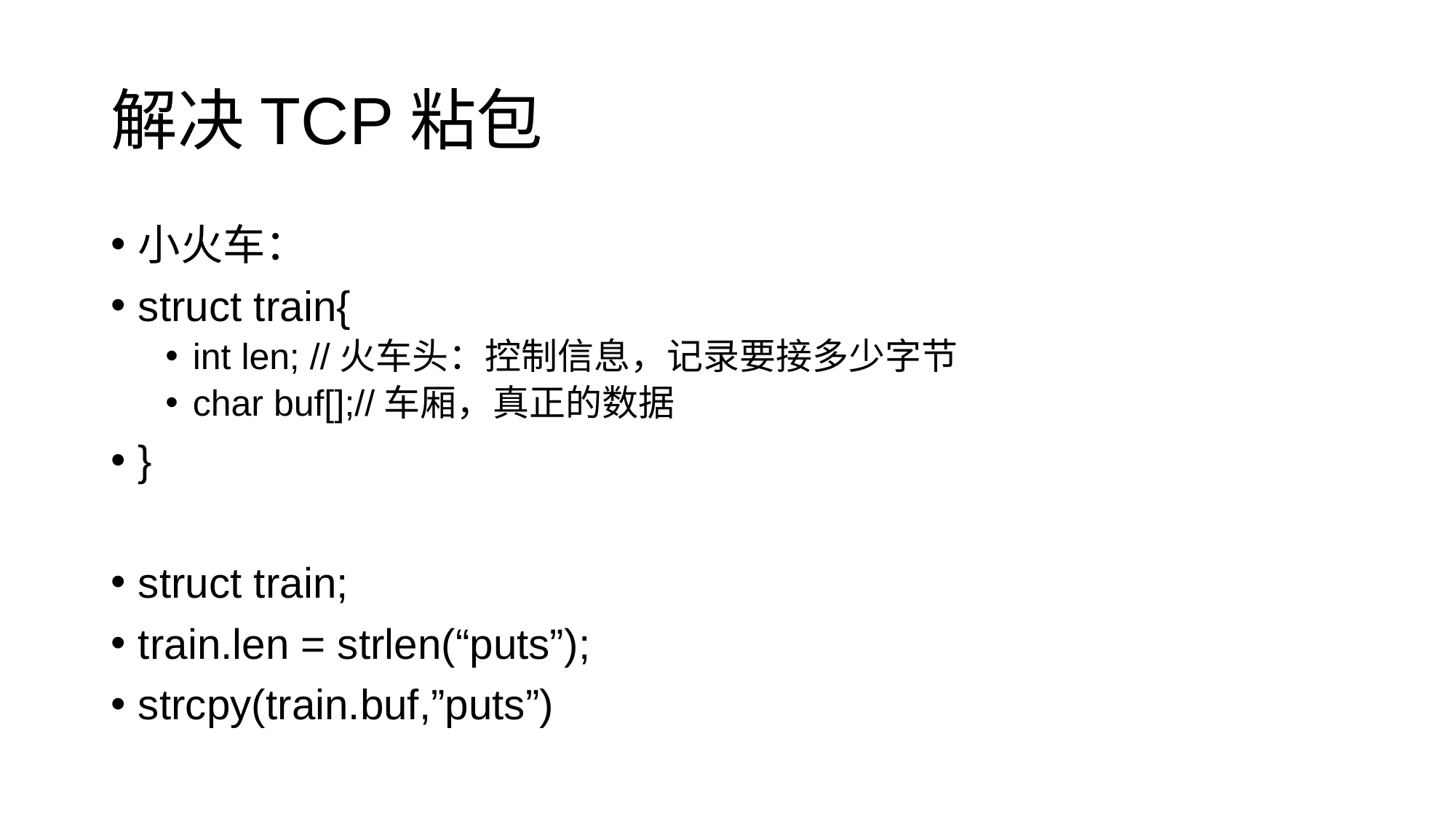

# 解决TCP粘包
小火车：
struct train{
int len; //火车头：控制信息，记录要接多少字节
char buf[];//车厢，真正的数据
}

struct train;
train.len = strlen(“puts”);
strcpy(train.buf,”puts”)